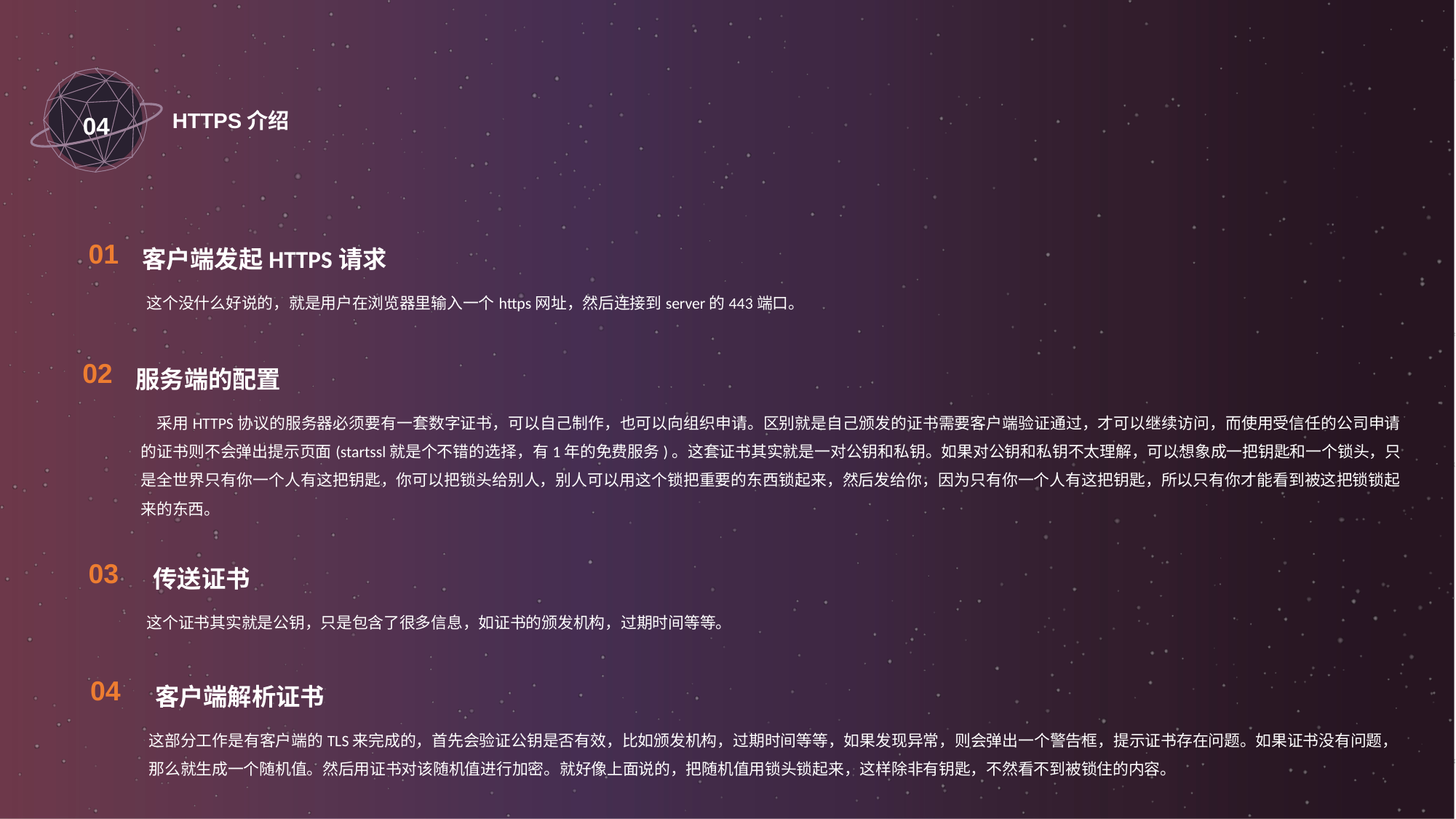

04

HTTPS介绍
客户端发起HTTPS请求
01
这个没什么好说的，就是用户在浏览器里输入一个https网址，然后连接到server的443端口。
服务端的配置
02
　采用HTTPS协议的服务器必须要有一套数字证书，可以自己制作，也可以向组织申请。区别就是自己颁发的证书需要客户端验证通过，才可以继续访问，而使用受信任的公司申请的证书则不会弹出提示页面(startssl就是个不错的选择，有1年的免费服务)。这套证书其实就是一对公钥和私钥。如果对公钥和私钥不太理解，可以想象成一把钥匙和一个锁头，只是全世界只有你一个人有这把钥匙，你可以把锁头给别人，别人可以用这个锁把重要的东西锁起来，然后发给你，因为只有你一个人有这把钥匙，所以只有你才能看到被这把锁锁起来的东西。
 传送证书
03
这个证书其实就是公钥，只是包含了很多信息，如证书的颁发机构，过期时间等等。
 客户端解析证书
04
这部分工作是有客户端的TLS来完成的，首先会验证公钥是否有效，比如颁发机构，过期时间等等，如果发现异常，则会弹出一个警告框，提示证书存在问题。如果证书没有问题，那么就生成一个随机值。然后用证书对该随机值进行加密。就好像上面说的，把随机值用锁头锁起来，这样除非有钥匙，不然看不到被锁住的内容。